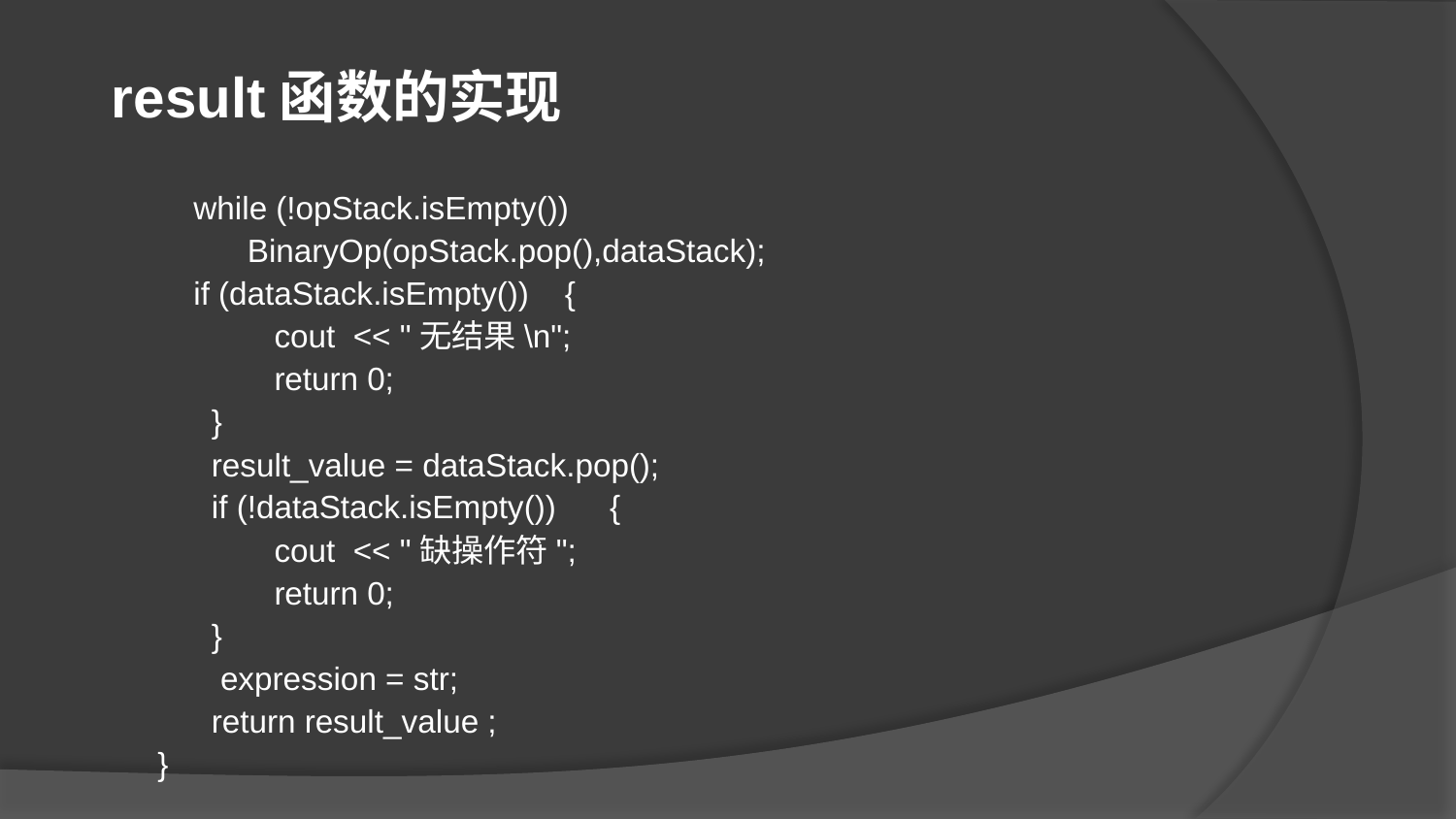

result函数的实现
    while (!opStack.isEmpty())
          BinaryOp(opStack.pop(),dataStack);
    if (dataStack.isEmpty())    {
             cout  << "无结果\n";
             return 0;
      }
      result_value = dataStack.pop();
      if (!dataStack.isEmpty())      {
             cout  << "缺操作符";
             return 0;
      }
       expression = str;
      return result_value ;
}